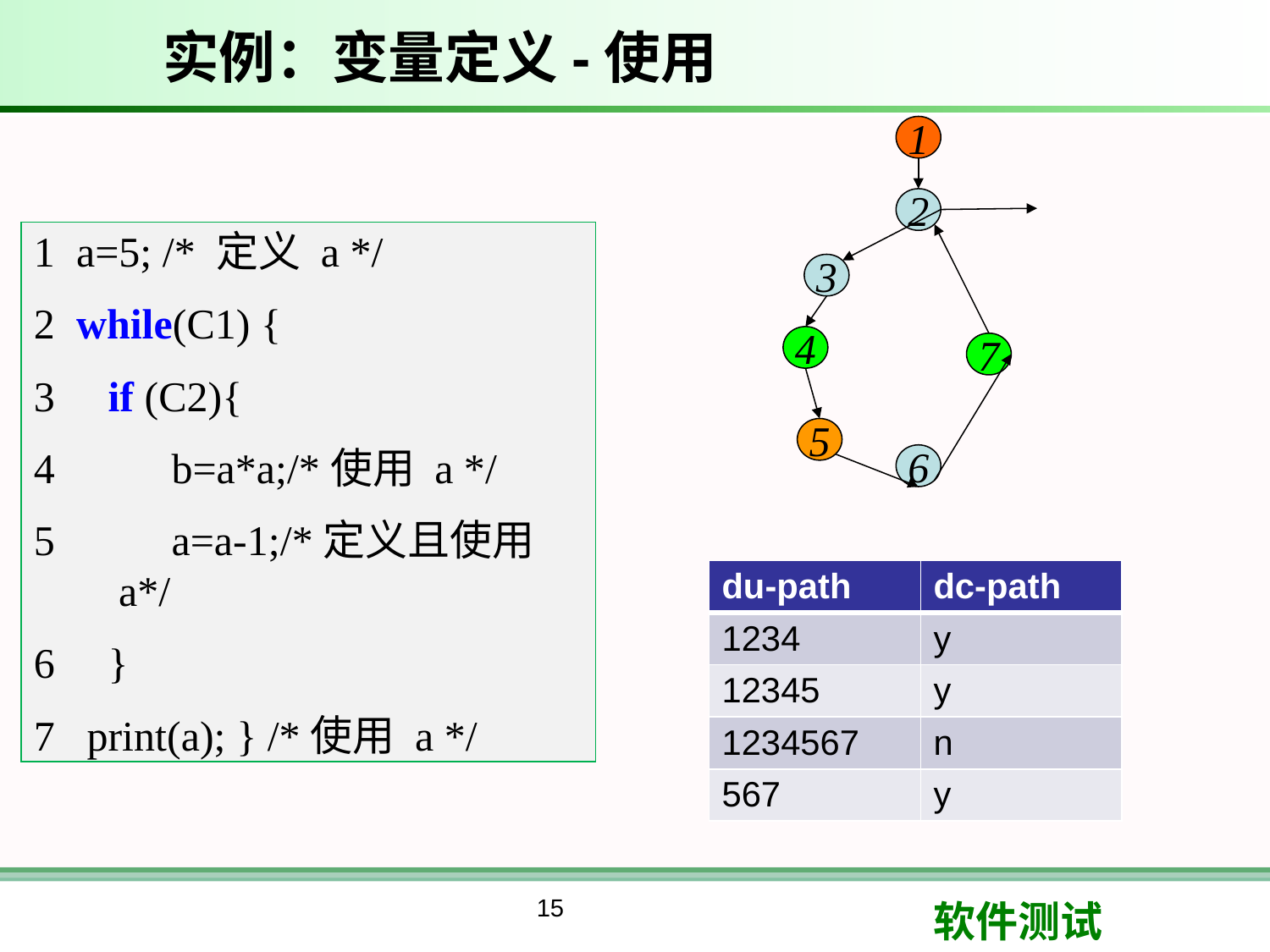

# 实例：变量定义-使用
1
2
3
4
7
5
6
1  a=5; /* 定义 a */
2  while(C1) {
3     if (C2){
4           b=a*a;/*使用 a */
5           a=a-1;/*定义且使用a*/
6     }
7   print(a); } /*使用 a */
| du-path | dc-path |
| --- | --- |
| 1234 | y |
| 12345 | y |
| 1234567 | n |
| 567 | y |
15